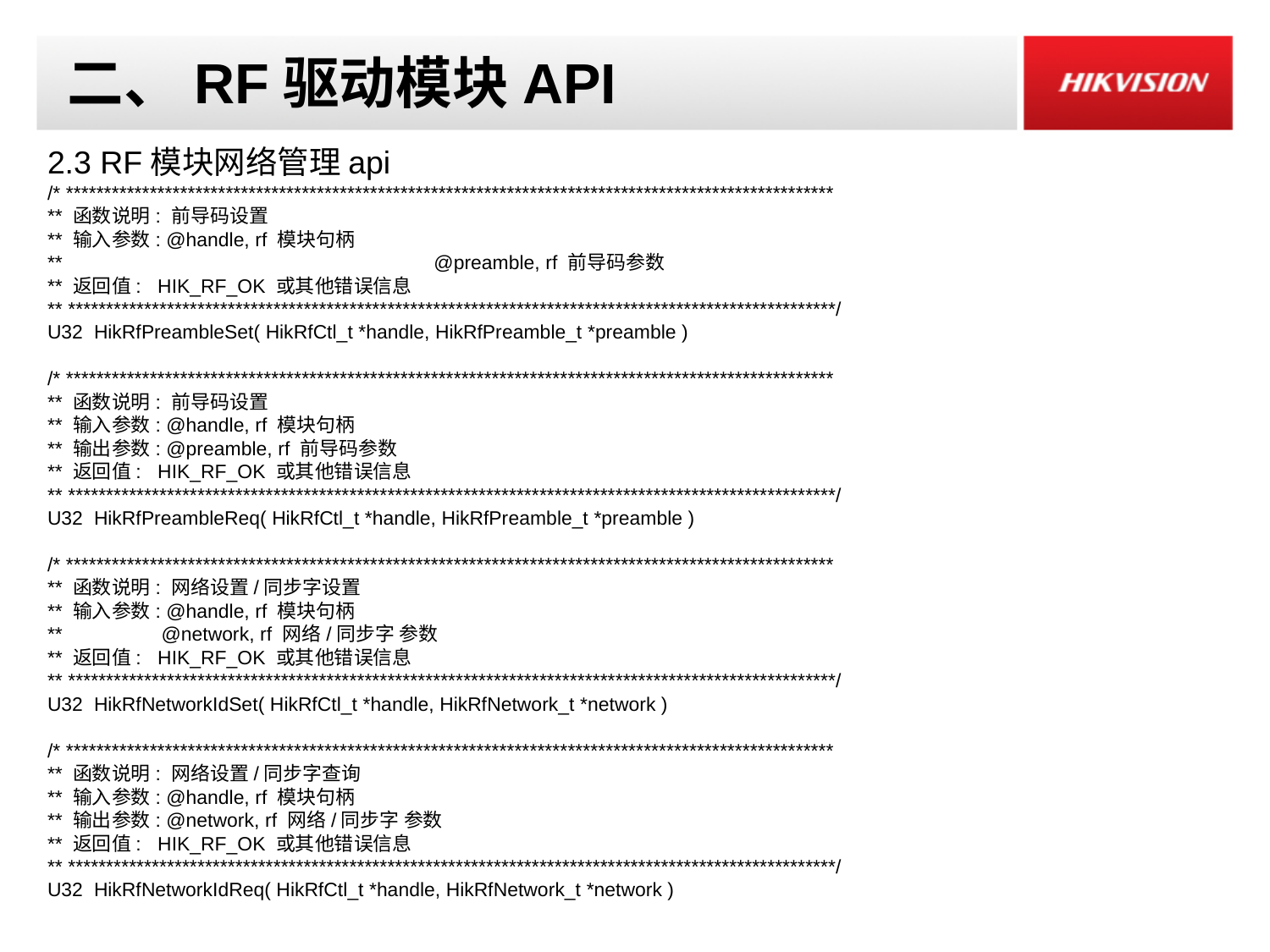

# 二、RF驱动模块API
2.3 RF模块网络管理api
/* *****************************************************************************************************
** 函数说明: 前导码设置
** 输入参数: @handle, rf 模块句柄
** 			 @preamble, rf 前导码参数
** 返回值:   HIK_RF_OK 或其他错误信息
** *****************************************************************************************************/
U32  HikRfPreambleSet( HikRfCtl_t *handle, HikRfPreamble_t *preamble )

/* *****************************************************************************************************
** 函数说明: 前导码设置
** 输入参数: @handle, rf 模块句柄
** 输出参数: @preamble, rf 前导码参数
** 返回值:   HIK_RF_OK 或其他错误信息
** *****************************************************************************************************/
U32  HikRfPreambleReq( HikRfCtl_t *handle, HikRfPreamble_t *preamble )

/* *****************************************************************************************************
** 函数说明: 网络设置/同步字设置
** 输入参数: @handle, rf 模块句柄
**                  @network, rf 网络/同步字 参数
** 返回值:   HIK_RF_OK 或其他错误信息
** *****************************************************************************************************/
U32  HikRfNetworkIdSet( HikRfCtl_t *handle, HikRfNetwork_t *network )

/* *****************************************************************************************************
** 函数说明: 网络设置/同步字查询
** 输入参数: @handle, rf 模块句柄
** 输出参数: @network, rf 网络/同步字 参数
** 返回值:   HIK_RF_OK 或其他错误信息
** *****************************************************************************************************/
U32  HikRfNetworkIdReq( HikRfCtl_t *handle, HikRfNetwork_t *network )